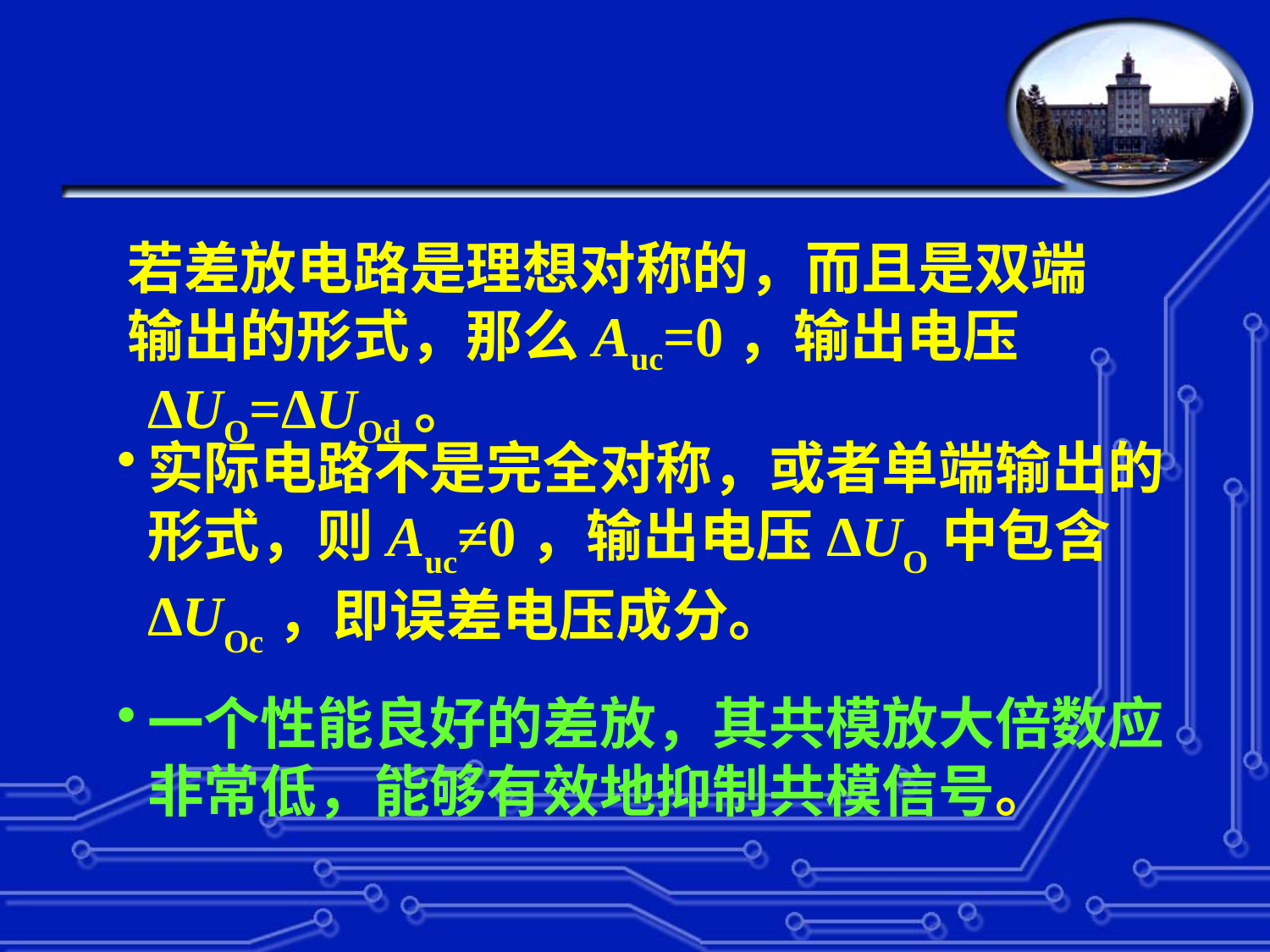

若差放电路是理想对称的，而且是双端输出的形式，那么Auc=0，输出电压
ΔUO=ΔUOd。

实际电路不是完全对称，或者单端输出的形式，则Auc≠0，输出电压ΔUO中包含ΔUOc，即误差电压成分。
一个性能良好的差放，其共模放大倍数应非常低，能够有效地抑制共模信号。